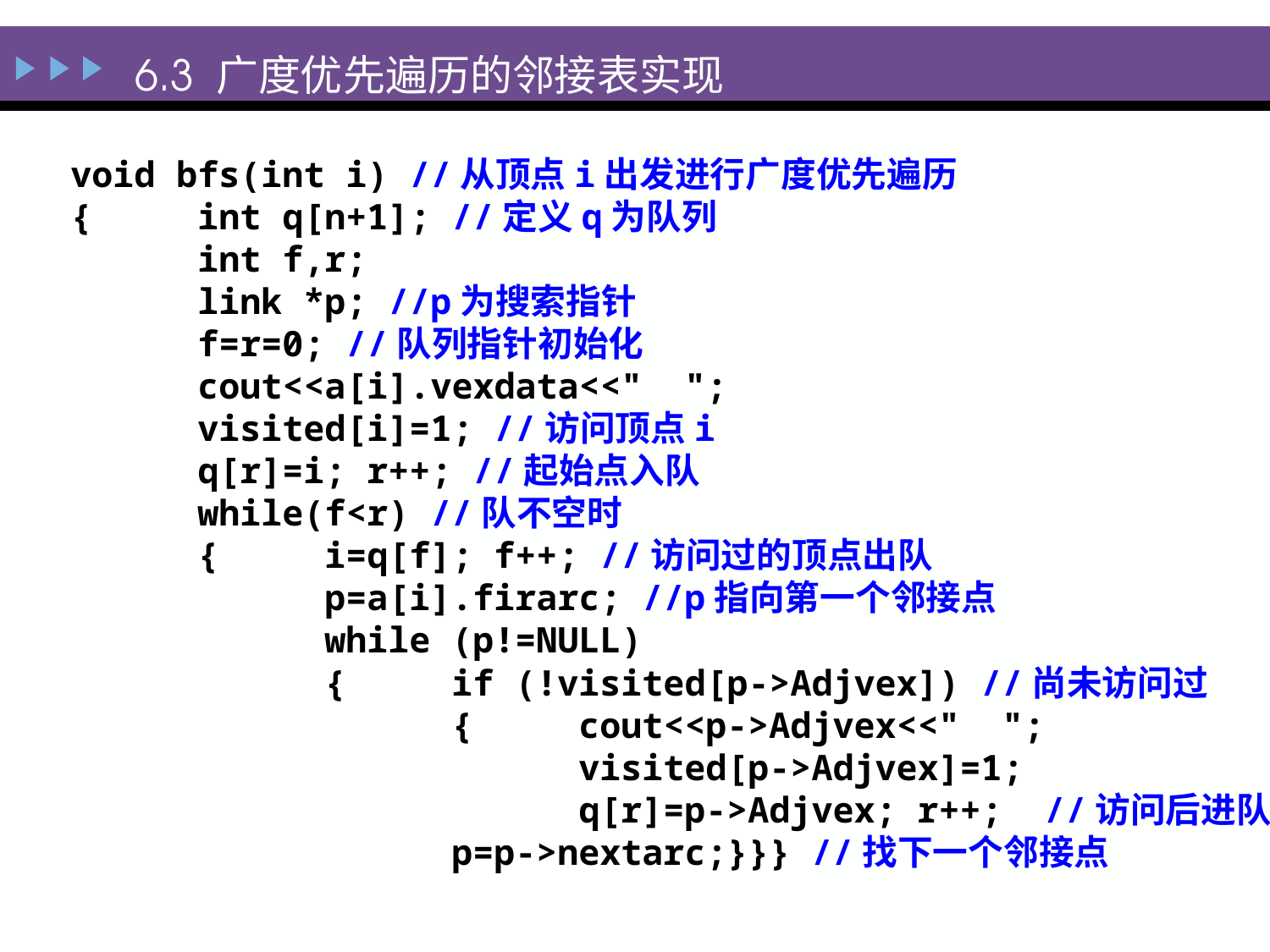

6.3 广度优先遍历的邻接表实现
void bfs(int i) //从顶点i出发进行广度优先遍历
{	int q[n+1]; //定义q为队列
	int f,r;
	link *p; //p为搜索指针
	f=r=0; //队列指针初始化
	cout<<a[i].vexdata<<"  ";
	visited[i]=1; //访问顶点i
	q[r]=i; r++; //起始点入队
	while(f<r) //队不空时
	{	i=q[f]; f++; //访问过的顶点出队
		p=a[i].firarc; //p指向第一个邻接点
		while (p!=NULL)
		{	if (!visited[p->Adjvex]) //尚未访问过
			{	cout<<p->Adjvex<<"  ";
				visited[p->Adjvex]=1;
				q[r]=p->Adjvex; r++;  //访问后进队}
			p=p->nextarc;}}} //找下一个邻接点